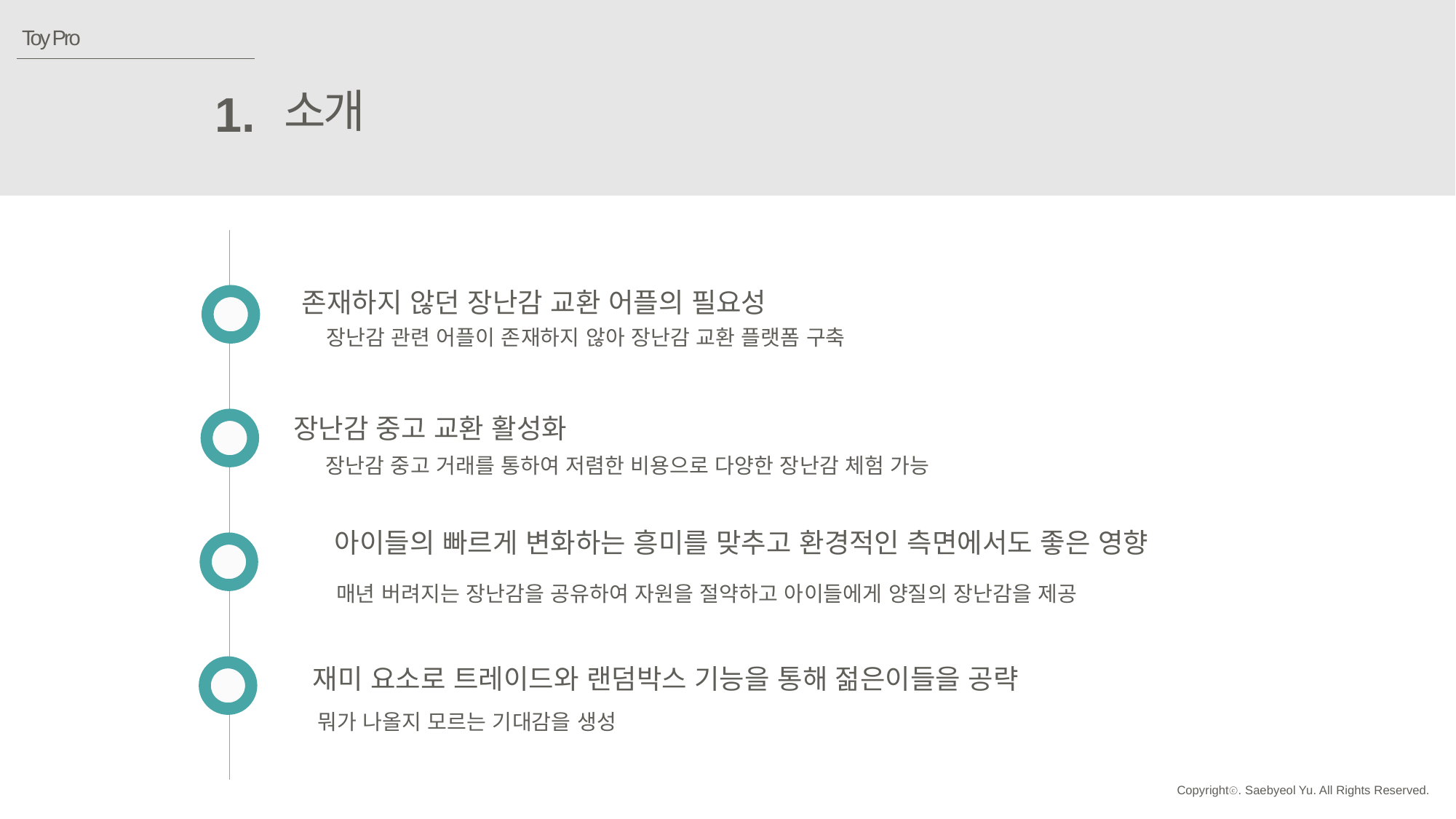

Toy Pro
소개
1.

존재하지 않던 장난감 교환 어플의 필요성
장난감 관련 어플이 존재하지 않아 장난감 교환 플랫폼 구축
장난감 중고 교환 활성화
장난감 중고 거래를 통하여 저렴한 비용으로 다양한 장난감 체험 가능
아이들의 빠르게 변화하는 흥미를 맞추고 환경적인 측면에서도 좋은 영향

매년 버려지는 장난감을 공유하여 자원을 절약하고 아이들에게 양질의 장난감을 제공
재미 요소로 트레이드와 랜덤박스 기능을 통해 젊은이들을 공략
뭐가 나올지 모르는 기대감을 생성